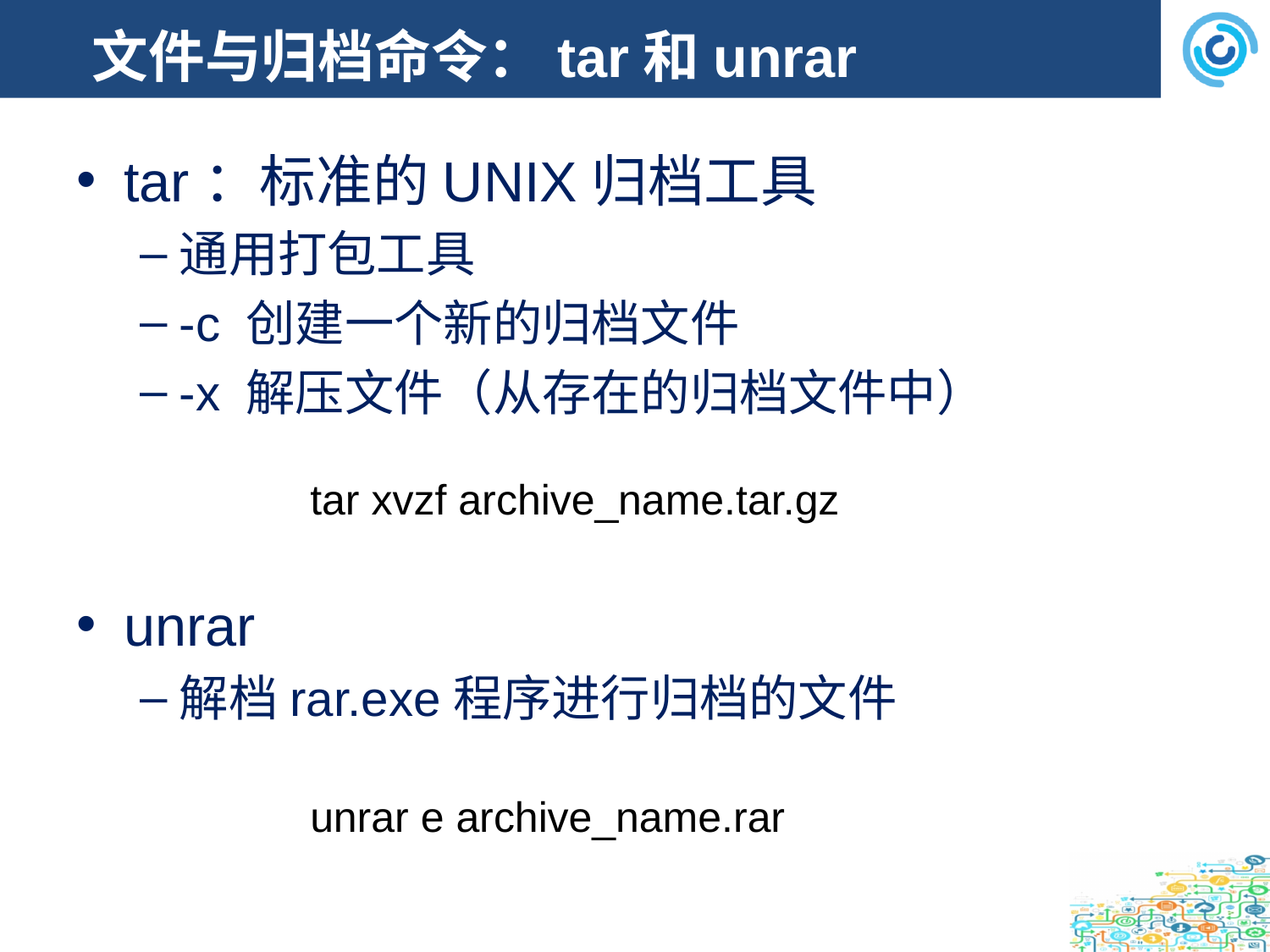

# 文件与归档命令：tar和unrar
tar：标准的UNIX归档工具
通用打包工具
-c 创建一个新的归档文件
-x 解压文件（从存在的归档文件中）

unrar
解档rar.exe程序进行归档的文件

tar xvzf archive_name.tar.gz
unrar e archive_name.rar